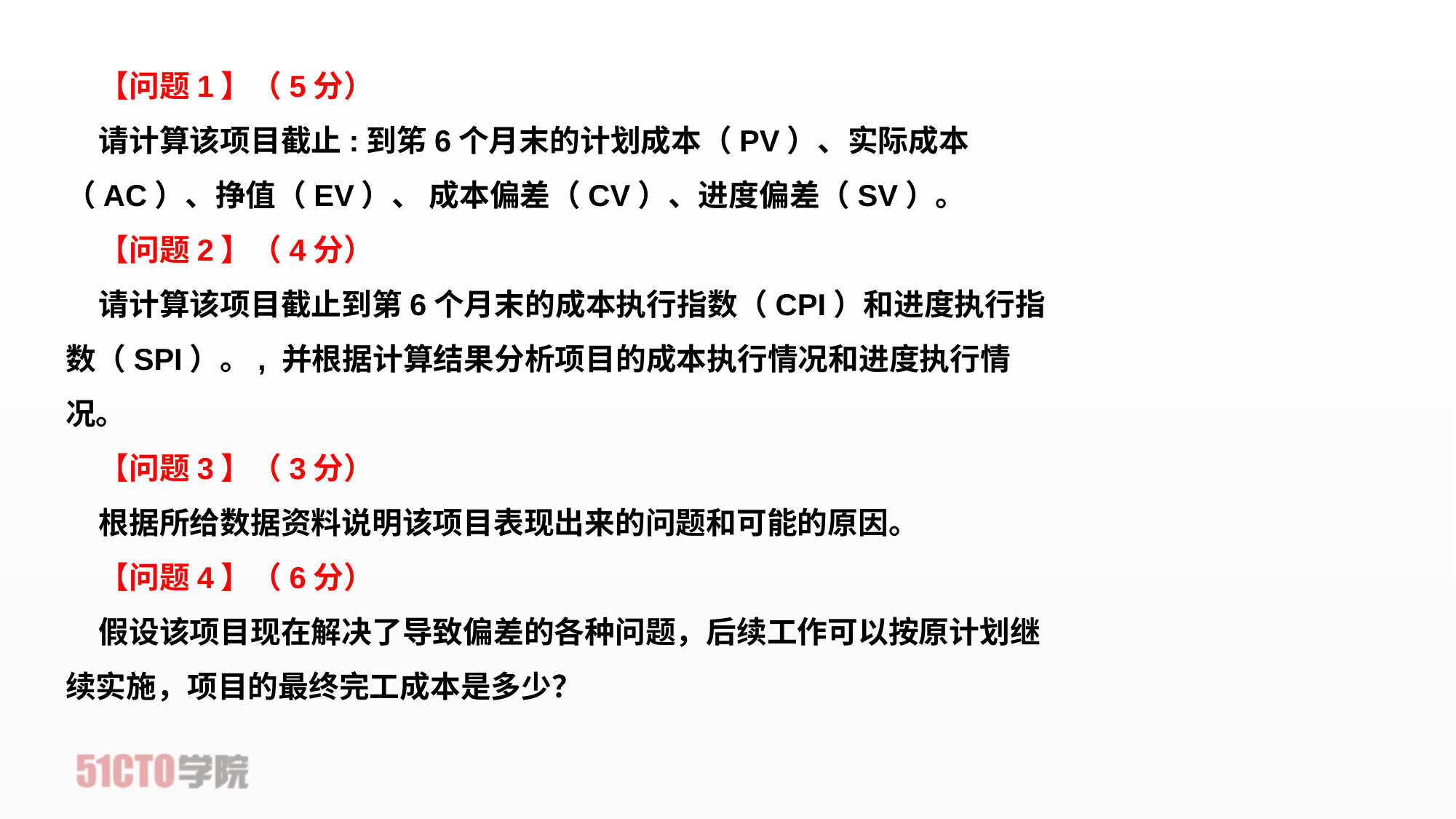

【问题1】（5分）
请计算该项目截止:到笫6个月末的计划成本（PV）、实际成本（AC）、挣值（EV）、 成本偏差（CV）、进度偏差（SV）。
【问题2】（4分）
请计算该项目截止到第6个月末的成本执行指数（CPI）和进度执行指数（SPI）。, 并根据计算结果分析项目的成本执行情况和进度执行情况。
【问题3】（3分）
根据所给数据资料说明该项目表现出来的问题和可能的原因。
【问题4】（6分）
假设该项目现在解决了导致偏差的各种问题，后续工作可以按原计划继续实施，项目的最终完工成本是多少？